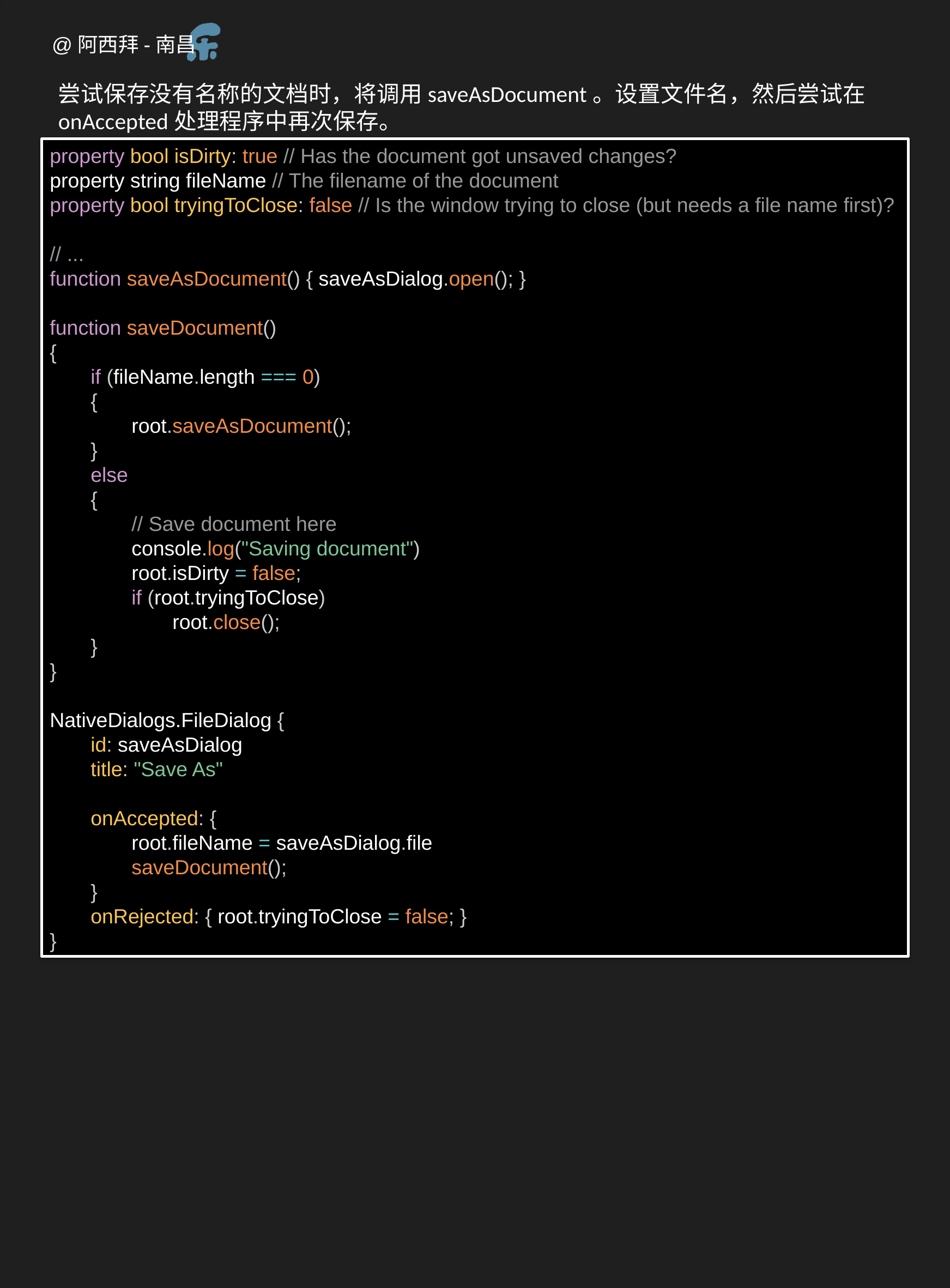

尝试保存没有名称的文档时，将调用saveAsDocument。设置文件名，然后尝试在onAccepted处理程序中再次保存。
property bool isDirty: true // Has the document got unsaved changes?
property string fileName // The filename of the document
property bool tryingToClose: false // Is the window trying to close (but needs a file name first)?

// ...
function saveAsDocument() { saveAsDialog.open(); }

function saveDocument()
{
if (fileName.length === 0)
{
root.saveAsDocument();
}
else
{
// Save document here
console.log("Saving document")
root.isDirty = false;
if (root.tryingToClose)
root.close();
}
}

NativeDialogs.FileDialog {
id: saveAsDialog
title: "Save As"

onAccepted: {
root.fileName = saveAsDialog.file
saveDocument();
}
onRejected: { root.tryingToClose = false; }
}